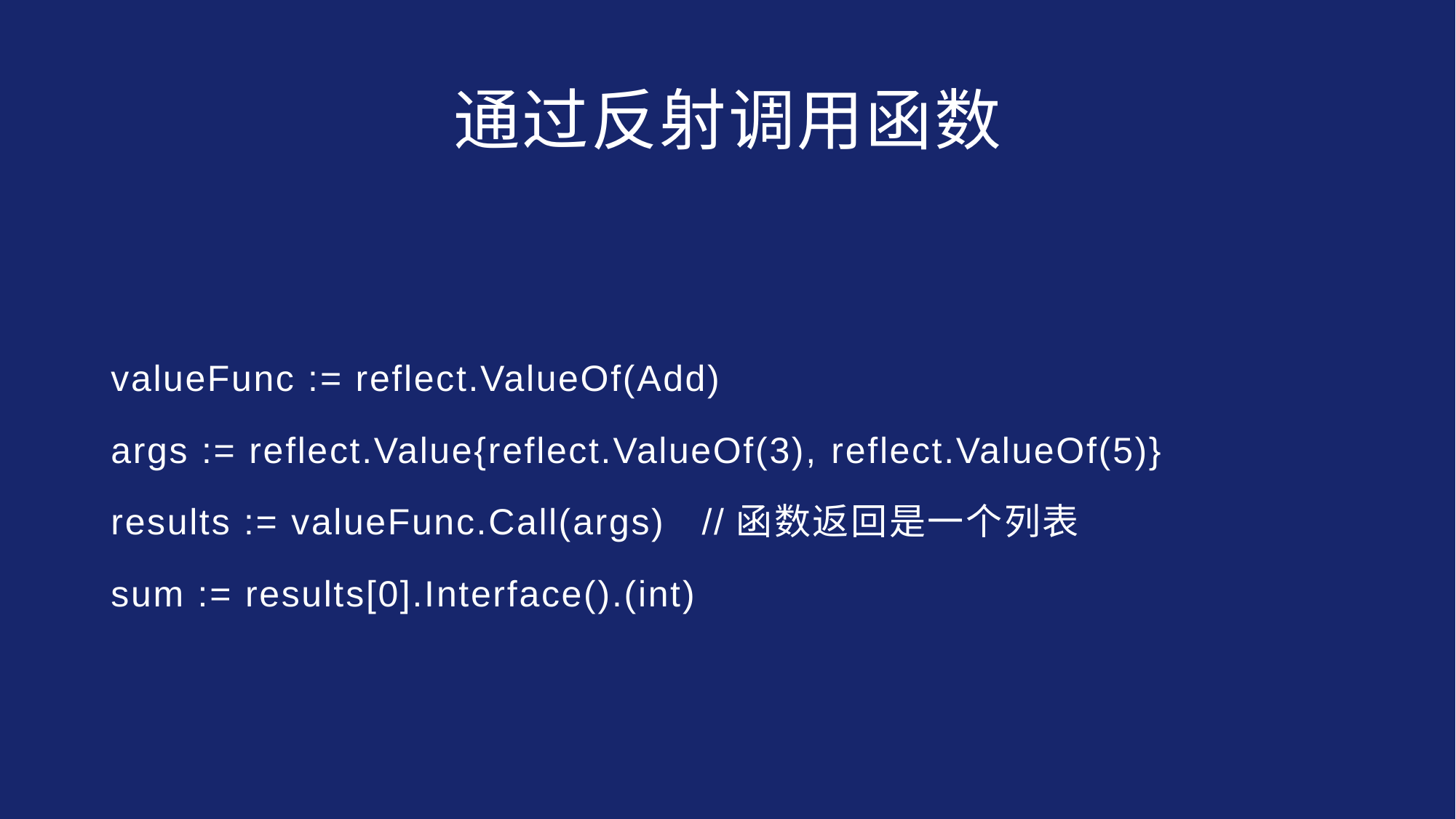

# 通过反射调用函数
valueFunc := reflect.ValueOf(Add)
args := reflect.Value{reflect.ValueOf(3), reflect.ValueOf(5)}
results := valueFunc.Call(args)   //函数返回是一个列表
sum := results[0].Interface().(int)